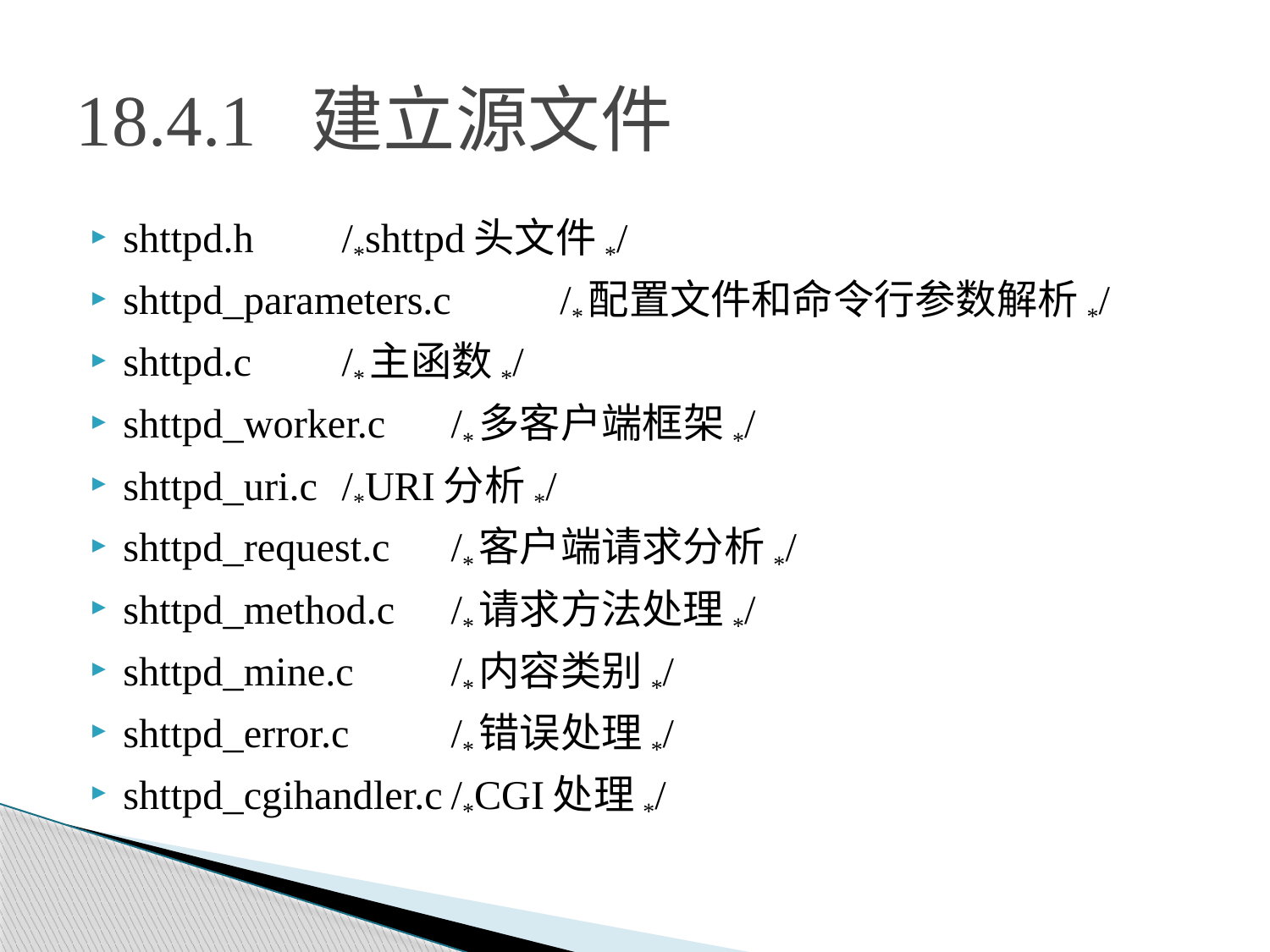

# 18.4.1  建立源文件
shttpd.h			/*shttpd头文件*/
shttpd_parameters.c 	/*配置文件和命令行参数解析*/
shttpd.c			/*主函数*/
shttpd_worker.c		/*多客户端框架*/
shttpd_uri.c 		/*URI分析*/
shttpd_request.c 		/*客户端请求分析*/
shttpd_method.c		/*请求方法处理*/
shttpd_mine.c		/*内容类别*/
shttpd_error.c		/*错误处理*/
shttpd_cgihandler.c	/*CGI处理*/